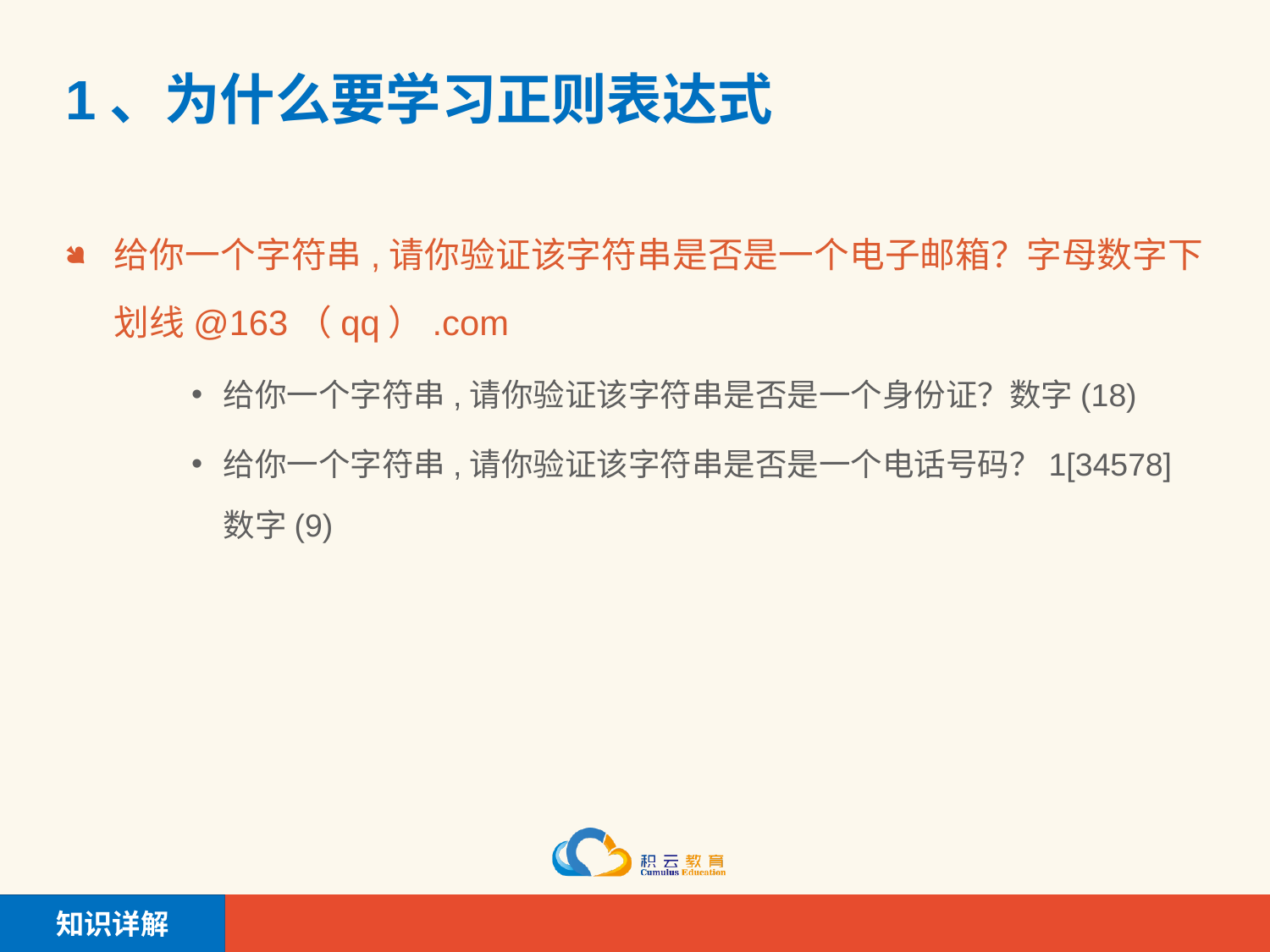

# 1、为什么要学习正则表达式
给你一个字符串,请你验证该字符串是否是一个电子邮箱？字母数字下划线@163（qq）.com
给你一个字符串,请你验证该字符串是否是一个身份证？数字(18)
给你一个字符串,请你验证该字符串是否是一个电话号码？1[34578]数字(9)